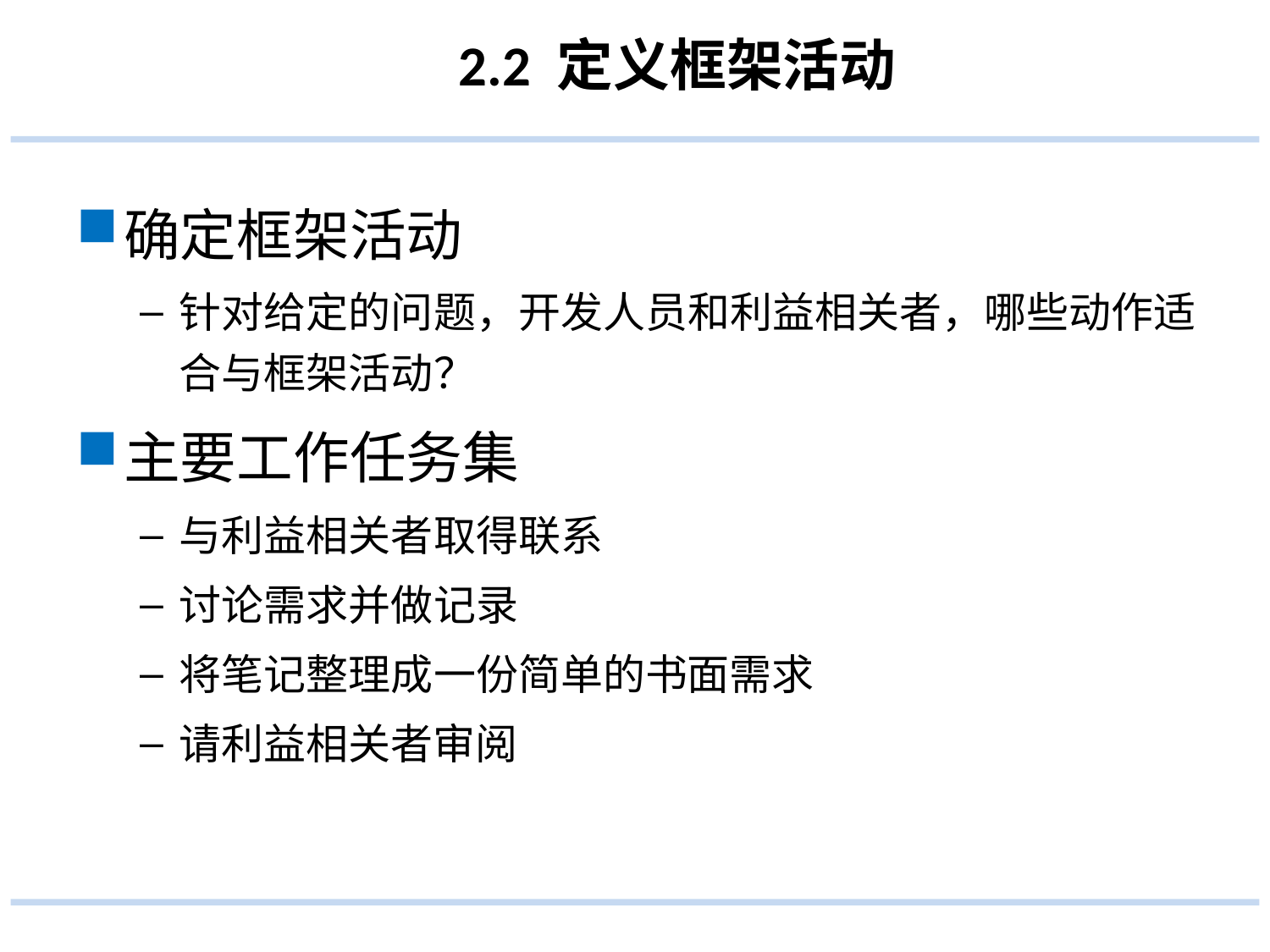

# 2.2 定义框架活动
确定框架活动
针对给定的问题，开发人员和利益相关者，哪些动作适合与框架活动？
主要工作任务集
与利益相关者取得联系
讨论需求并做记录
将笔记整理成一份简单的书面需求
请利益相关者审阅